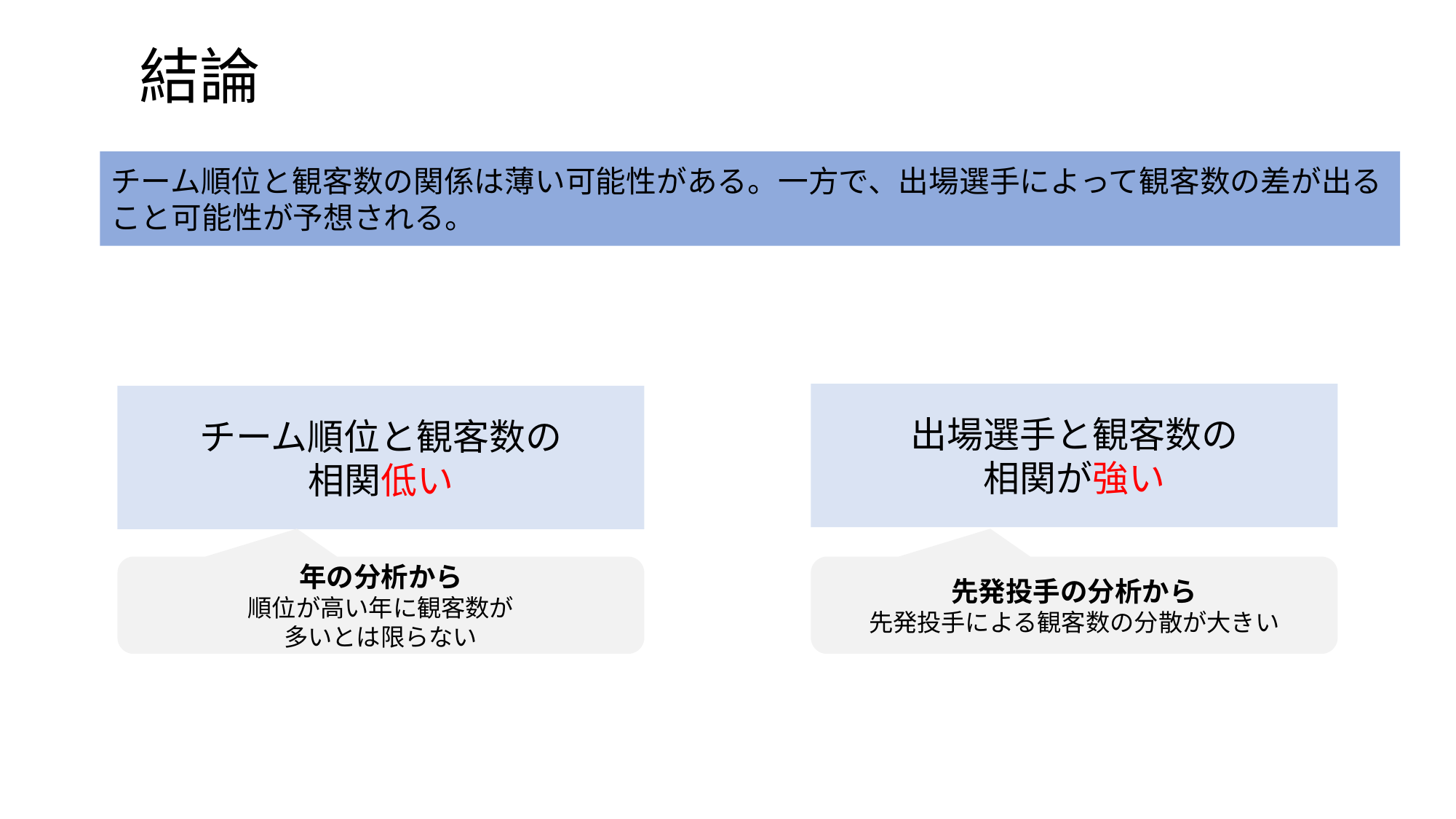

# 結論
チーム順位と観客数の関係は薄い可能性がある。一方で、出場選手によって観客数の差が出ること可能性が予想される。
出場選手と観客数の
相関が強い
チーム順位と観客数の
相関低い
年の分析から
順位が高い年に観客数が
多いとは限らない
先発投手の分析から
先発投手による観客数の分散が大きい